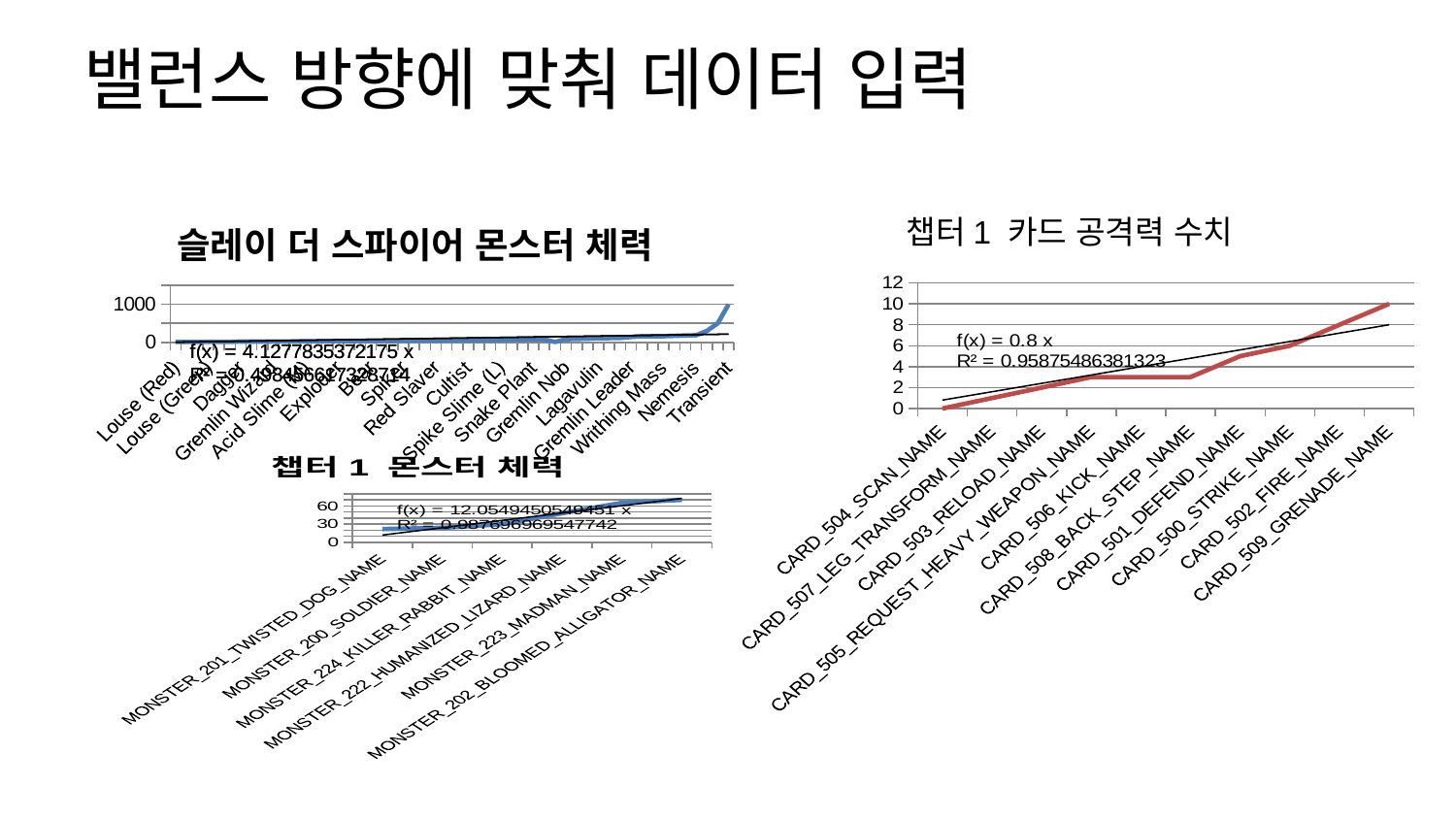

밸런스 방향에 맞춰 데이터 입력

### Chart: 슬레이 더 스파이어 몬스터 체력

| Category | HP |
|---|---|
| Louse (Red) | 10.0 |
| Sneaky Gremlin | 10.0 |
| Spike Slime (S) | 10.0 |
| Louse (Green) | 11.0 |
| Shield Gremlin | 12.0 |
| Fat Gremlin | 13.0 |
| Dagger | 20.0 |
| Mad Gremlin | 20.0 |
| Spheric Guardian | 20.0 |
| Gremlin Wizard | 21.0 |
| Fungi Beast | 22.0 |
| Byrd | 25.0 |
| Acid Slime (M) | 28.0 |
| Spike Slime (M) | 28.0 |
| Repulsor | 29.0 |
| Exploder | 30.0 |
| Pointy | 30.0 |
| Romeo | 35.0 |
| Bear | 38.0 |
| Sentry | 38.0 |
| Jaw Worm | 40.0 |
| Spiker | 42.0 |
| Looter | 44.0 |
| Blue Slaver | 46.0 |
| Red Slaver | 46.0 |
| Darkling | 48.0 |
| Mystic | 48.0 |
| Cultist | 48.0 |
| Mugger | 48.0 |
| Taskmaster | 54.0 |
| Spike Slime (L) | 64.0 |
| Acid Slime (L) | 65.0 |
| Shelled Parasite | 68.0 |
| Snake Plant | 75.0 |
| Centurion | 76.0 |
| Acid Slime (S) | 8.0 |
| Gremlin Nob | 82.0 |
| Orb Walker | 90.0 |
| Chosen | 95.0 |
| Lagavulin | 109.0 |
| Spire Shield | 110.0 |
| Snecko | 114.0 |
| Gremlin Leader | 140.0 |
| Book of Stabbing | 160.0 |
| Spire Spear | 160.0 |
| Writhing Mass | 160.0 |
| Spire Growth | 170.0 |
| Reptomancer | 180.0 |
| Nemesis | 185.0 |
| The Maw | 300.0 |
| Giant Head | 500.0 |
| Transient | 999.0 |
챕터1 카드 공격력 수치

### Chart

| Category |  |  |
|---|---|---|
| CARD_504_SCAN_NAME | None | 0.0 |
| CARD_507_LEG_TRANSFORM_NAME | None | 1.0 |
| CARD_503_RELOAD_NAME | None | 2.0 |
| CARD_505_REQUEST_HEAVY_WEAPON_NAME | None | 3.0 |
| CARD_506_KICK_NAME | None | 3.0 |
| CARD_508_BACK_STEP_NAME | None | 3.0 |
| CARD_501_DEFEND_NAME | None | 5.0 |
| CARD_500_STRIKE_NAME | None | 6.0 |
| CARD_502_FIRE_NAME | None | 8.0 |
| CARD_509_GRENADE_NAME | None | 10.0 |

### Chart: 챕터1 몬스터 체력

| Category | max_hp int |
|---|---|
| MONSTER_201_TWISTED_DOG_NAME | 22.0 |
| MONSTER_200_SOLDIER_NAME | 24.0 |
| MONSTER_224_KILLER_RABBIT_NAME | 30.0 |
| MONSTER_222_HUMANIZED_LIZARD_NAME | 48.0 |
| MONSTER_223_MADMAN_NAME | 65.0 |
| MONSTER_202_BLOOMED_ALLIGATOR_NAME | 70.0 |